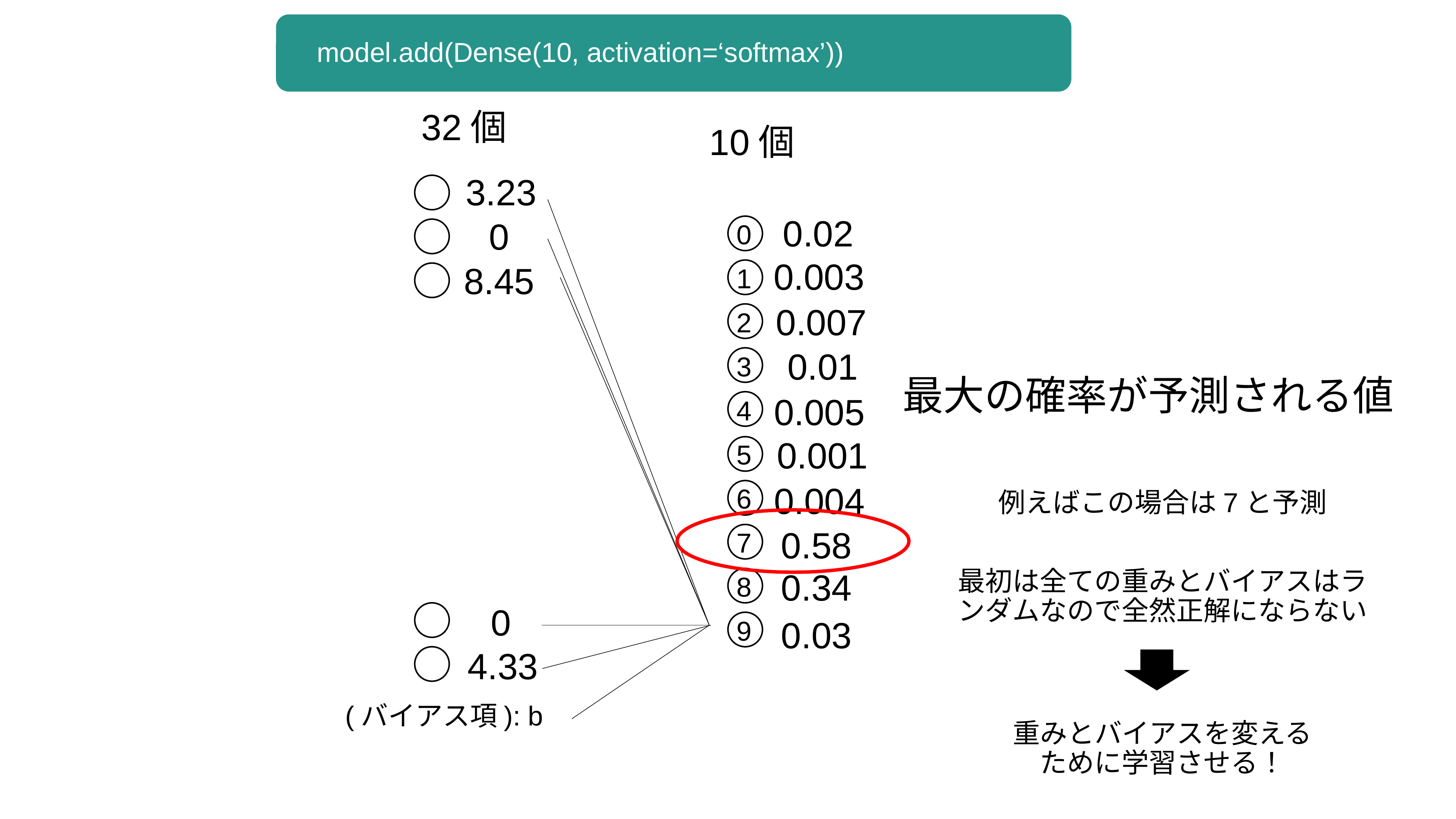

model.add(Dense(10, activation=‘softmax’))
32個
10個
3.23

0.02
0

0

0.003

8.45
1

0.007

2
0.01

3
最大の確率が予測される値
0.005

4
0.001

5
0.004

6
例えばこの場合は7と予測

0.58

7
最初は全ての重みとバイアスはランダムなので全然正解にならない
0.34

8
0

0.03
9

4.33

(バイアス項): b
重みとバイアスを変えるために学習させる！